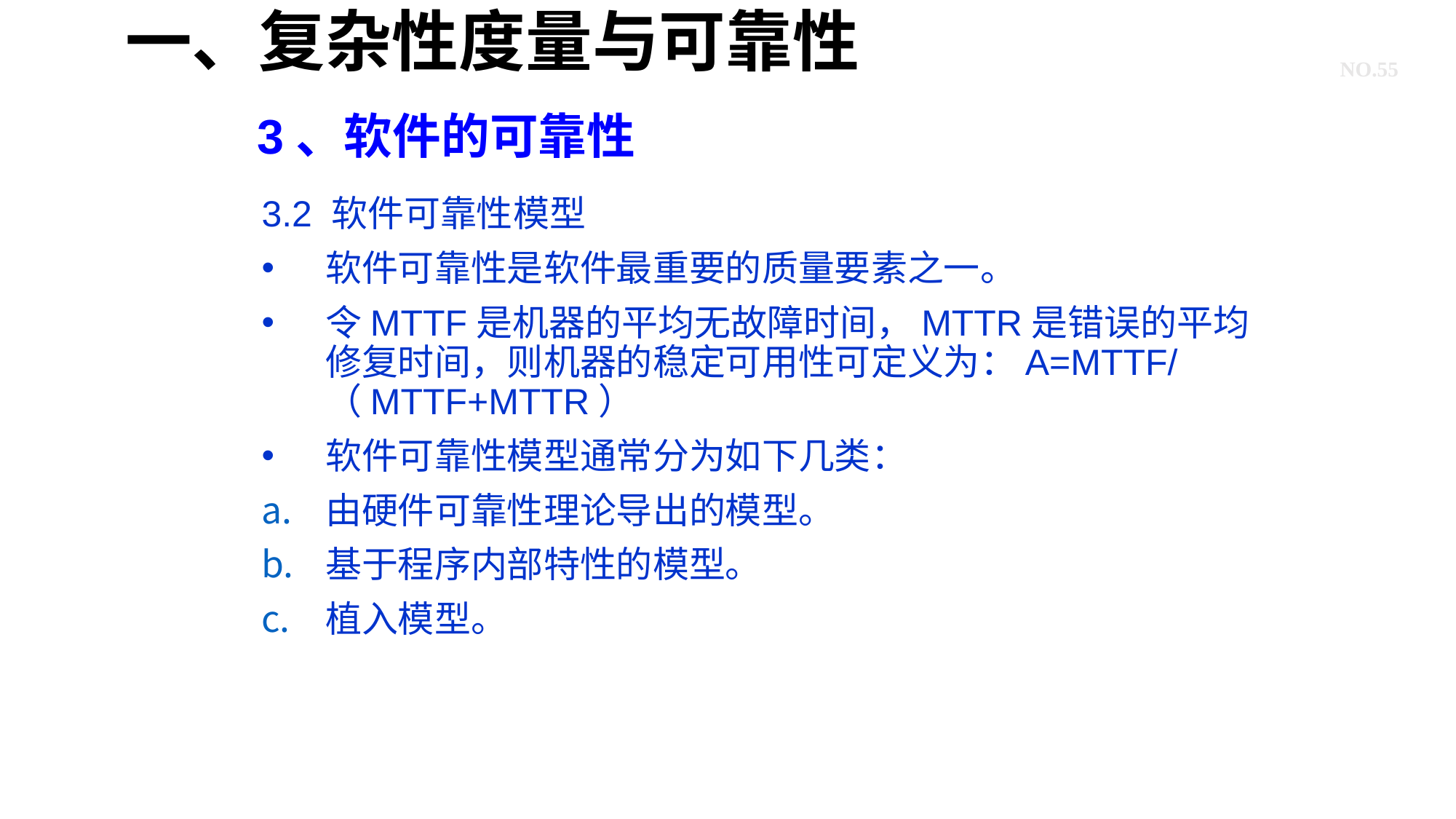

# 一、复杂性度量与可靠性
NO.55
3、软件的可靠性
3.2 软件可靠性模型
软件可靠性是软件最重要的质量要素之一。
令MTTF是机器的平均无故障时间，MTTR是错误的平均修复时间，则机器的稳定可用性可定义为：A=MTTF/（MTTF+MTTR）
软件可靠性模型通常分为如下几类：
由硬件可靠性理论导出的模型。
基于程序内部特性的模型。
植入模型。